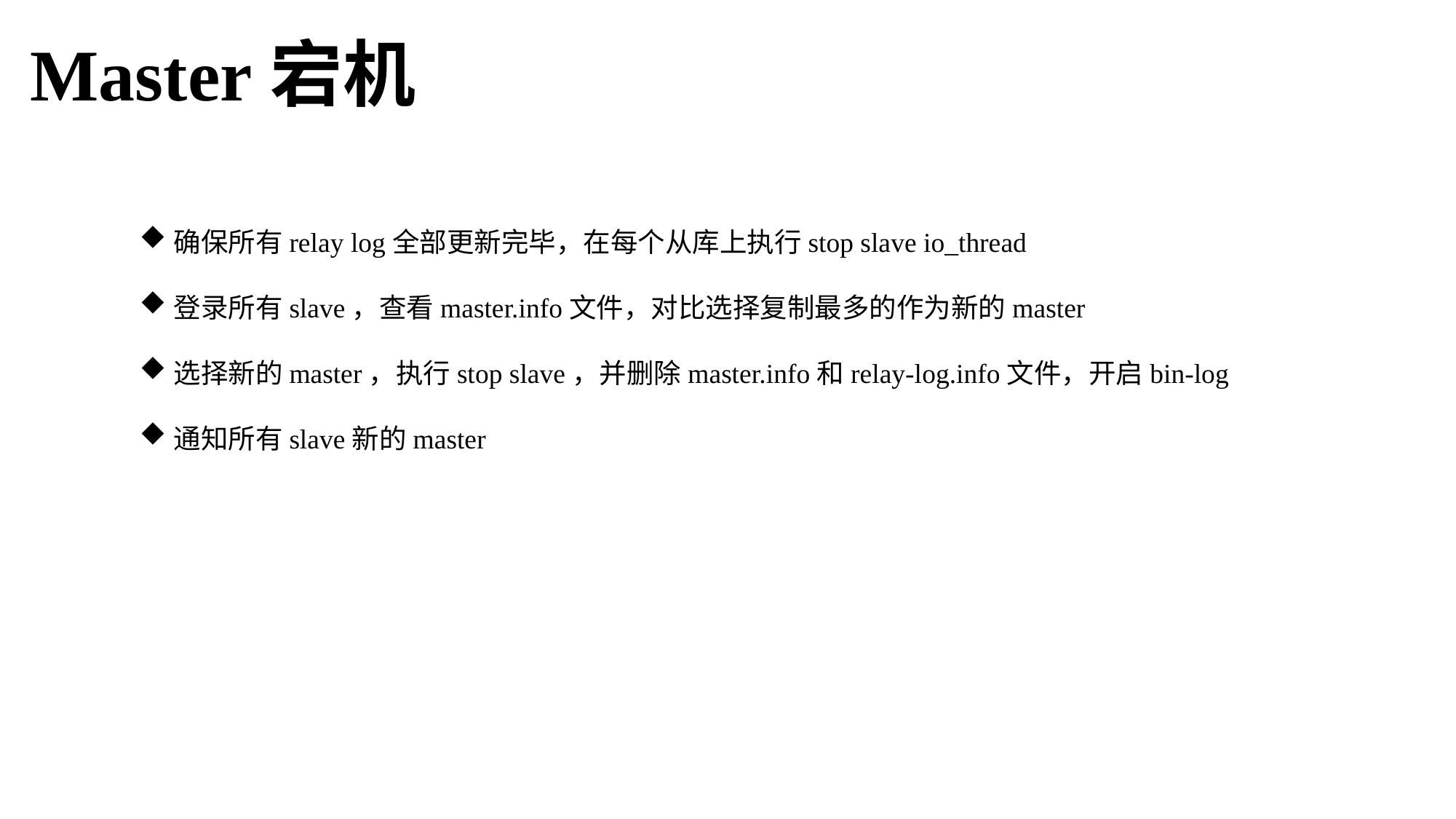

Master宕机
确保所有relay log全部更新完毕，在每个从库上执行stop slave io_thread

登录所有slave，查看master.info文件，对比选择复制最多的作为新的master

选择新的master，执行stop slave，并删除master.info和relay-log.info文件，开启bin-log

通知所有slave新的master